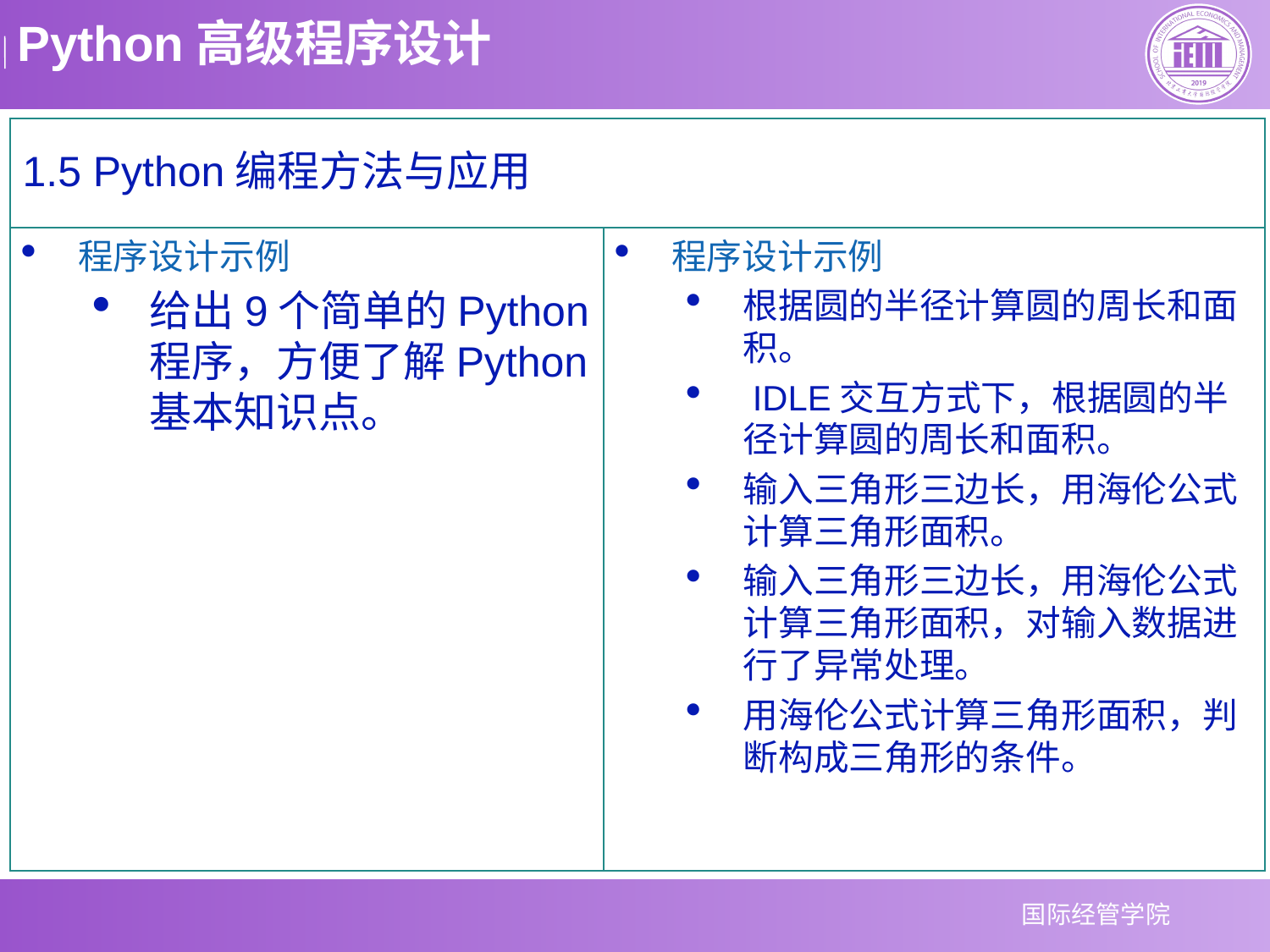

1.5 Python编程方法与应用
程序设计示例
给出9个简单的Python程序，方便了解Python基本知识点。
程序设计示例
根据圆的半径计算圆的周长和面积。
 IDLE交互方式下，根据圆的半径计算圆的周长和面积。
输入三角形三边长，用海伦公式计算三角形面积。
输入三角形三边长，用海伦公式计算三角形面积，对输入数据进行了异常处理。
用海伦公式计算三角形面积，判断构成三角形的条件。